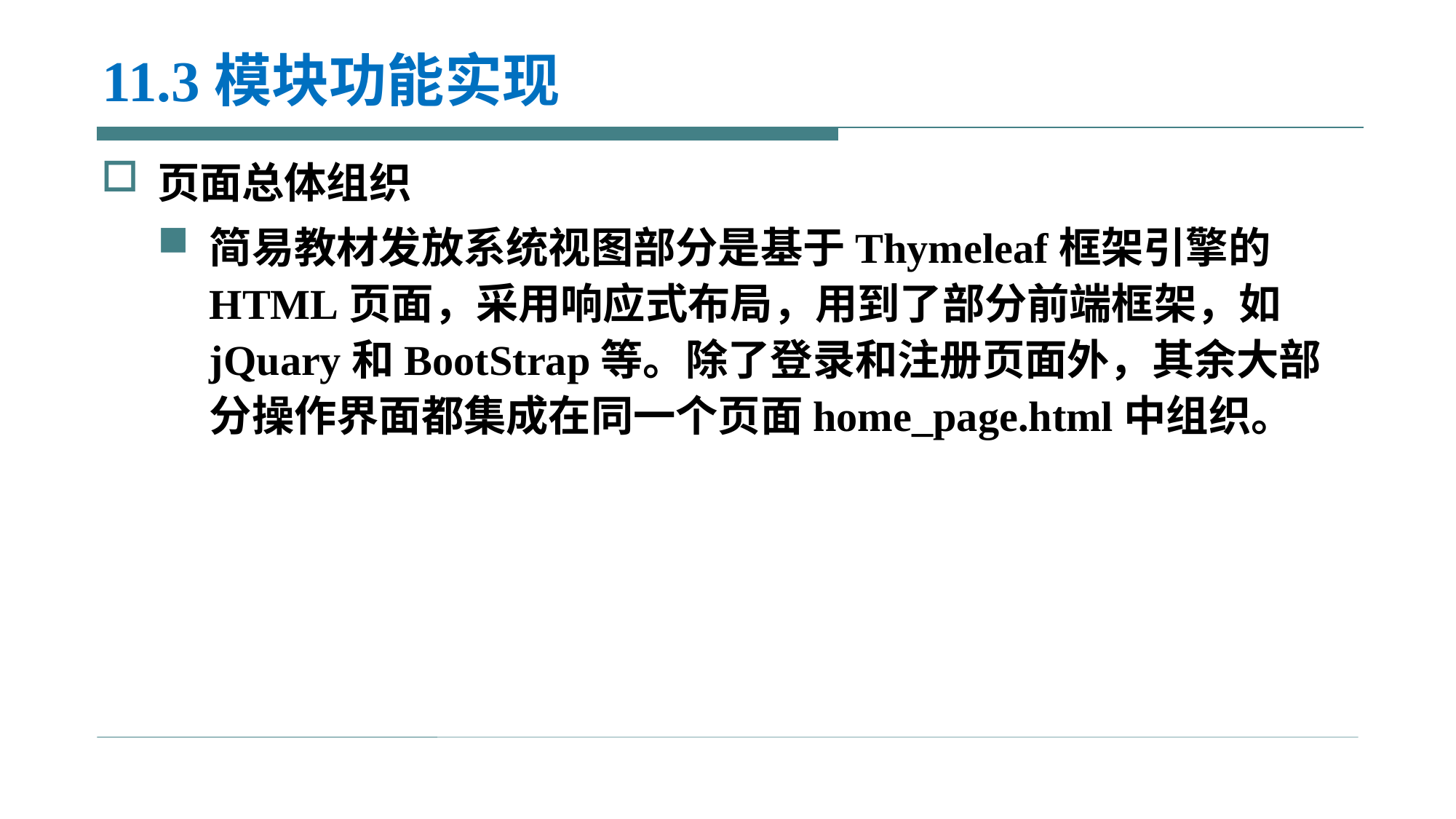

# 11.3模块功能实现
页面总体组织
简易教材发放系统视图部分是基于Thymeleaf框架引擎的HTML页面，采用响应式布局，用到了部分前端框架，如jQuary和BootStrap等。除了登录和注册页面外，其余大部分操作界面都集成在同一个页面home_page.html中组织。
11